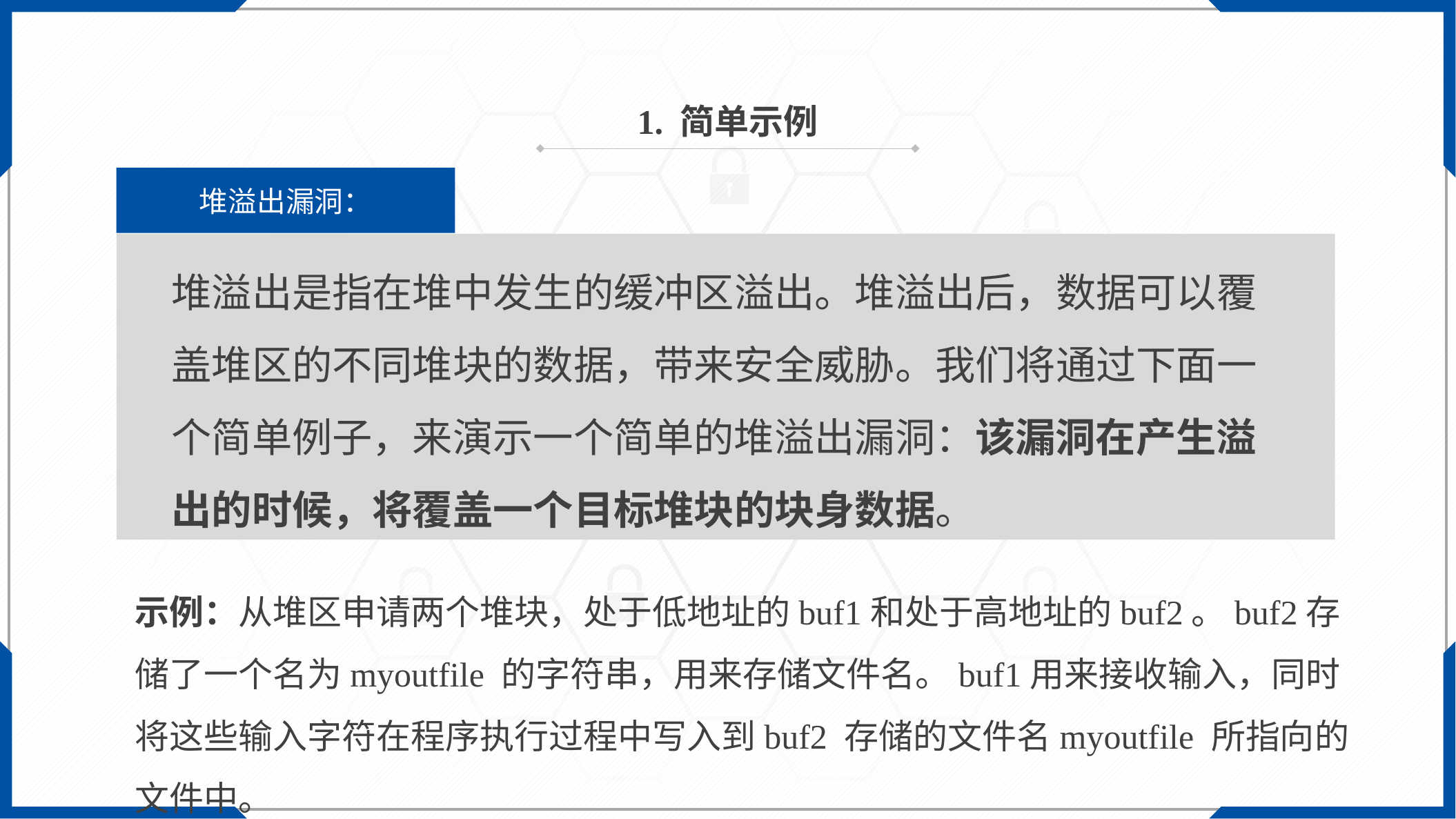

1. 简单示例
堆溢出漏洞：

堆溢出是指在堆中发生的缓冲区溢出。堆溢出后，数据可以覆盖堆区的不同堆块的数据，带来安全威胁。我们将通过下面一个简单例子，来演示一个简单的堆溢出漏洞：该漏洞在产生溢出的时候，将覆盖一个目标堆块的块身数据。
示例：从堆区申请两个堆块，处于低地址的buf1和处于高地址的buf2。buf2存储了一个名为myoutfile 的字符串，用来存储文件名。buf1用来接收输入，同时将这些输入字符在程序执行过程中写入到buf2 存储的文件名myoutfile 所指向的文件中。